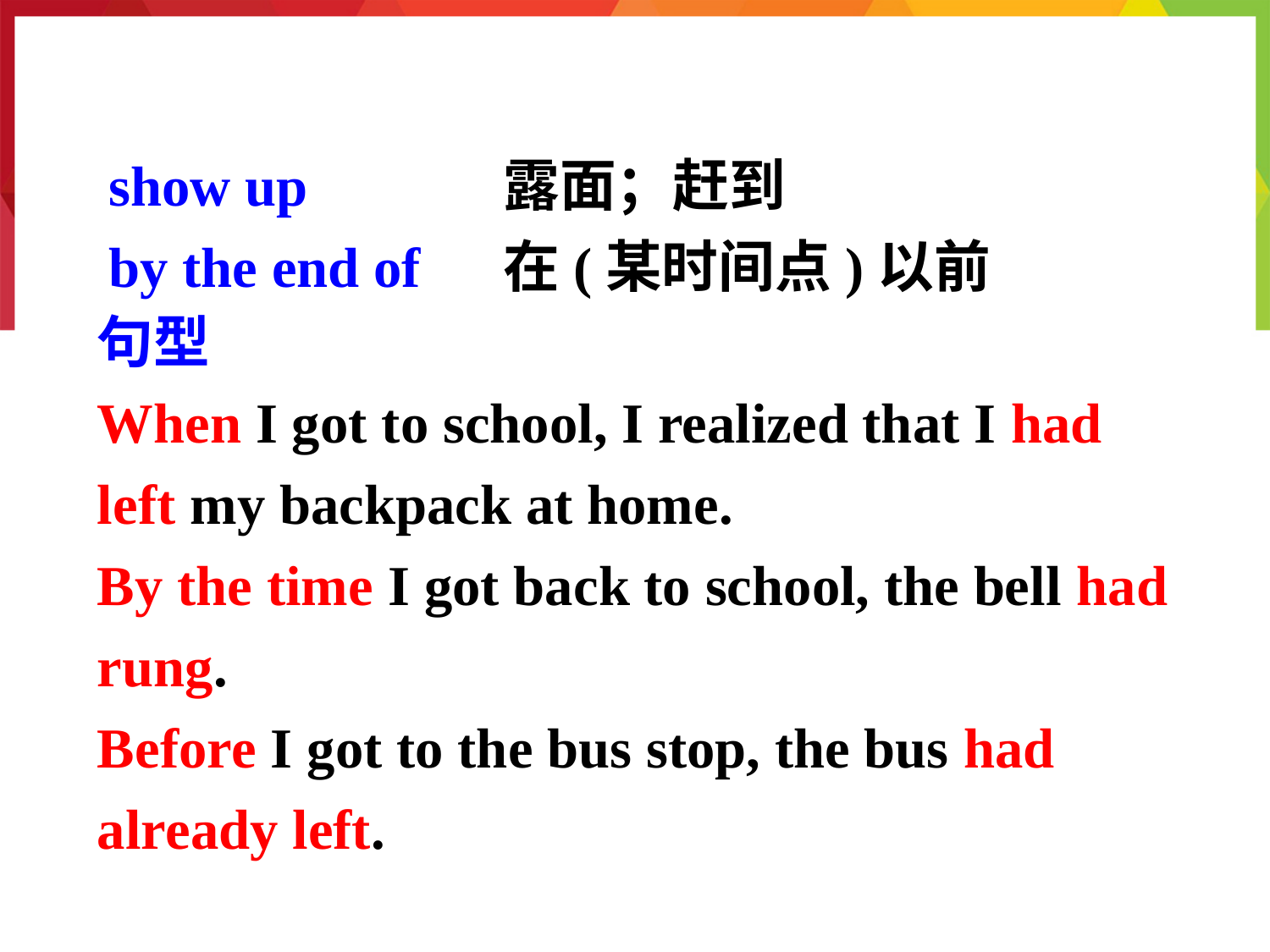

show up
by the end of
露面；赶到
在(某时间点)以前
句型
When I got to school, I realized that I had left my backpack at home.
By the time I got back to school, the bell had rung.
Before I got to the bus stop, the bus had already left.